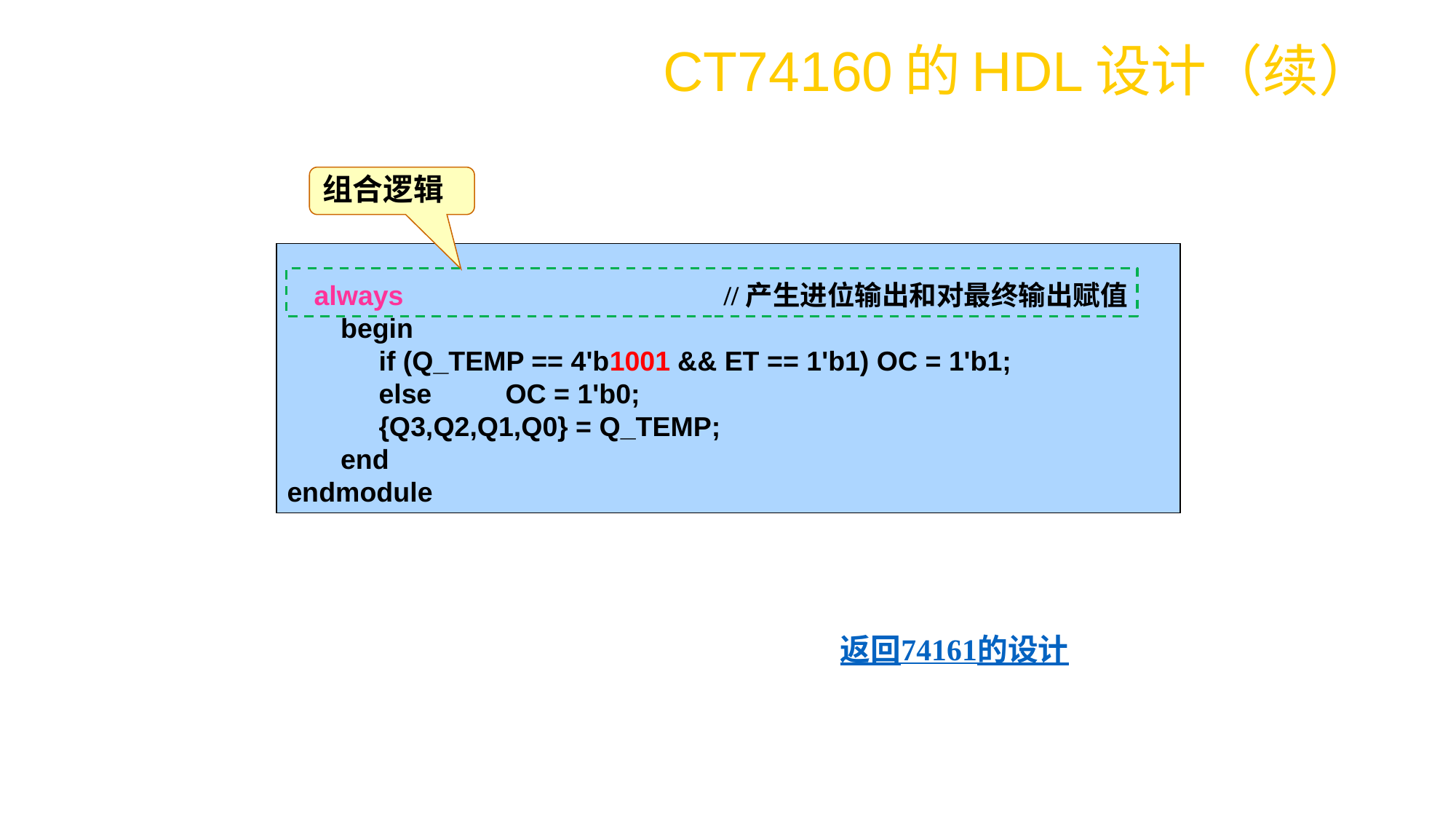

CT74160的HDL设计（续）
组合逻辑

    always			//产生进位输出和对最终输出赋值
       begin
            if (Q_TEMP == 4'b1001 && ET == 1'b1) OC = 1'b1;
            else 	OC = 1'b0;
            {Q3,Q2,Q1,Q0} = Q_TEMP;
       end
endmodule

返回74161的设计